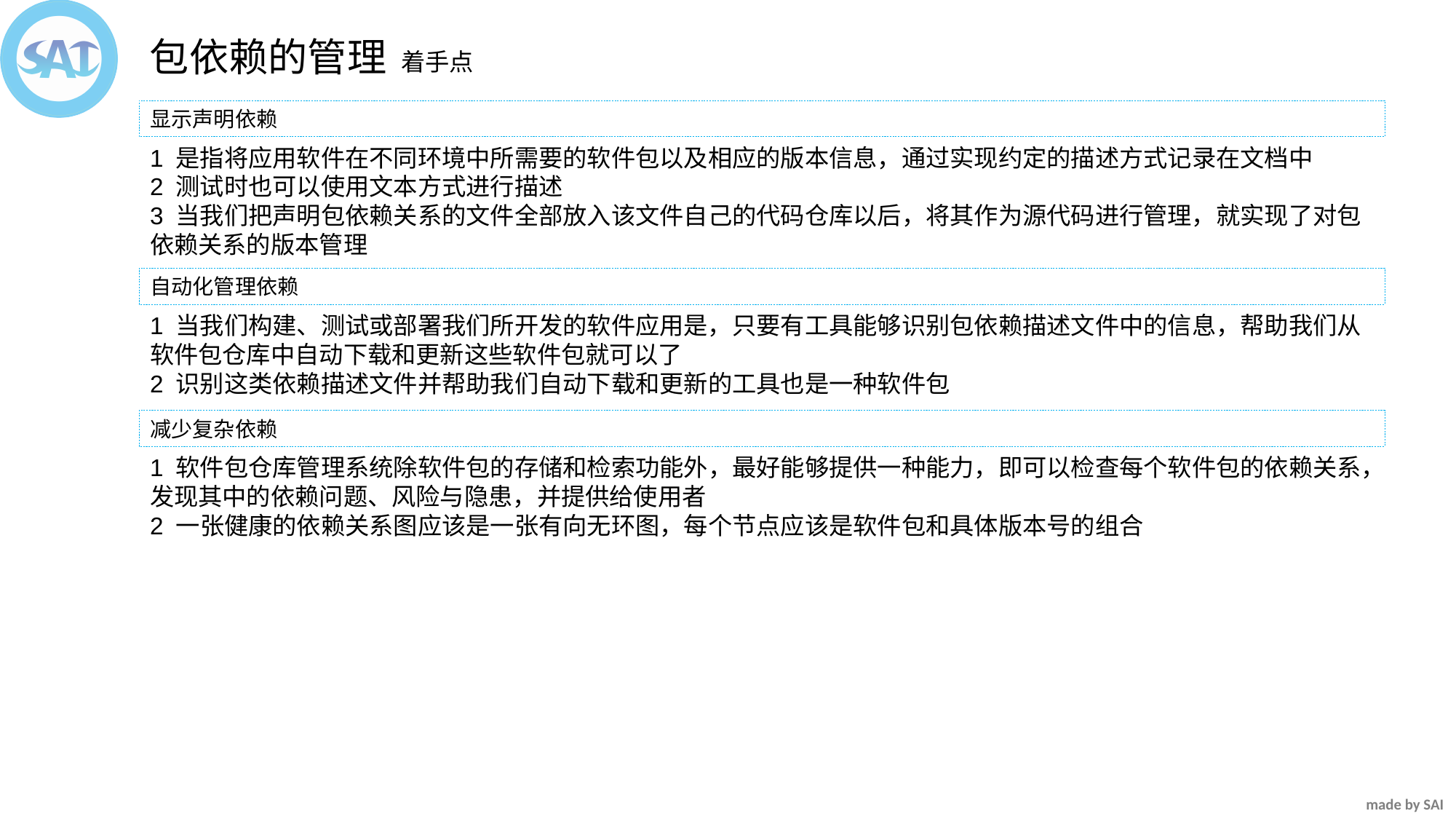

包依赖的管理
着手点
显示声明依赖
1 是指将应用软件在不同环境中所需要的软件包以及相应的版本信息，通过实现约定的描述方式记录在文档中
2 测试时也可以使用文本方式进行描述
3 当我们把声明包依赖关系的文件全部放入该文件自己的代码仓库以后，将其作为源代码进行管理，就实现了对包依赖关系的版本管理
自动化管理依赖
1 当我们构建、测试或部署我们所开发的软件应用是，只要有工具能够识别包依赖描述文件中的信息，帮助我们从软件包仓库中自动下载和更新这些软件包就可以了
2 识别这类依赖描述文件并帮助我们自动下载和更新的工具也是一种软件包
减少复杂依赖
1 软件包仓库管理系统除软件包的存储和检索功能外，最好能够提供一种能力，即可以检查每个软件包的依赖关系，发现其中的依赖问题、风险与隐患，并提供给使用者
2 一张健康的依赖关系图应该是一张有向无环图，每个节点应该是软件包和具体版本号的组合